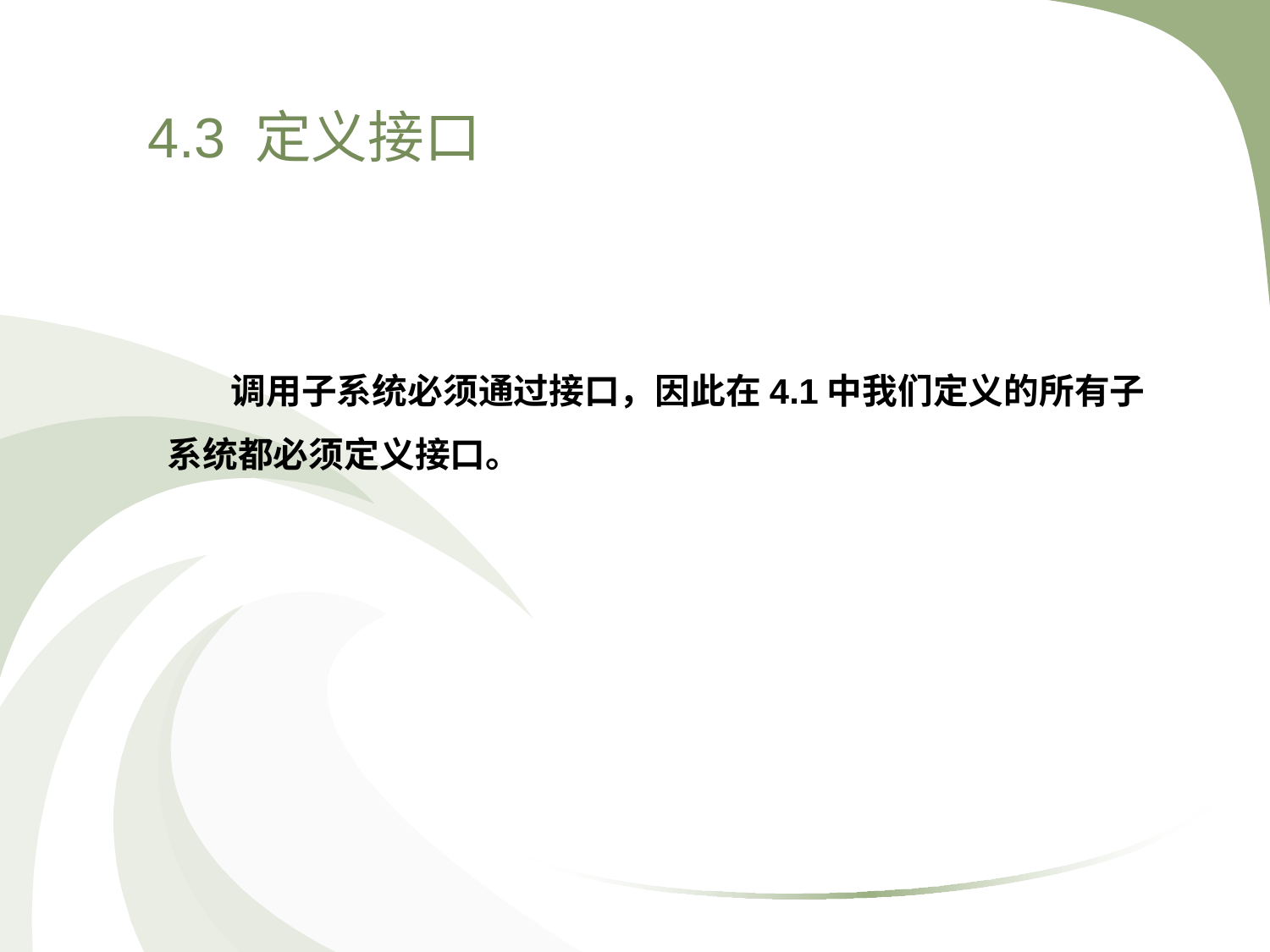

4.3 定义接口
调用子系统必须通过接口，因此在4.1中我们定义的所有子系统都必须定义接口。